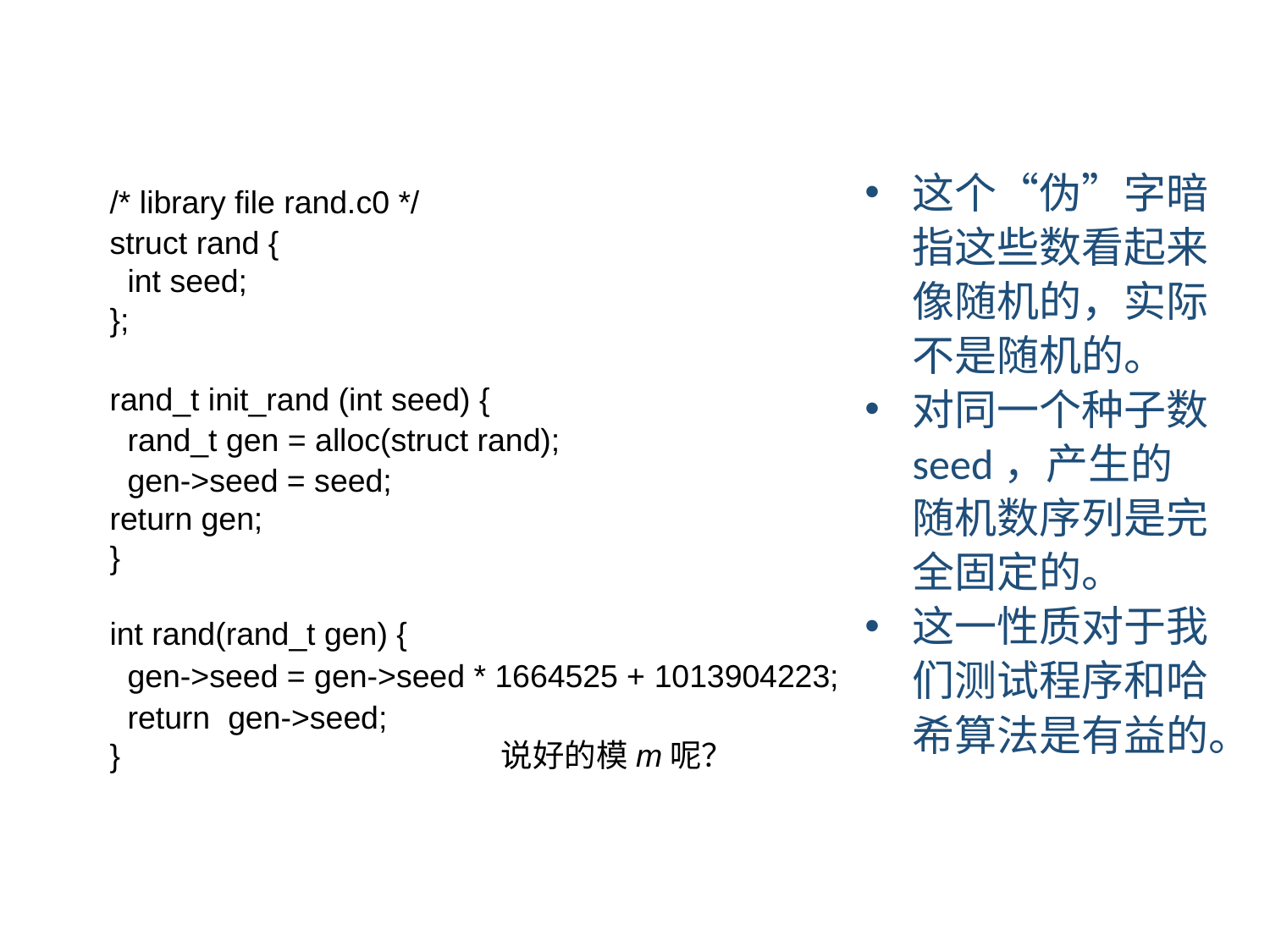

这个“伪”字暗指这些数看起来像随机的，实际不是随机的。
对同一个种子数seed，产生的随机数序列是完全固定的。
这一性质对于我们测试程序和哈希算法是有益的。
/* library file rand.c0 */
struct rand {
  int seed;
};

rand_t init_rand (int seed) {
  rand_t gen = alloc(struct rand);
  gen->seed = seed;
return gen;
}

int rand(rand_t gen) {
  gen->seed = gen->seed * 1664525 + 1013904223;
  return  gen->seed;
}                                          说好的模m呢？